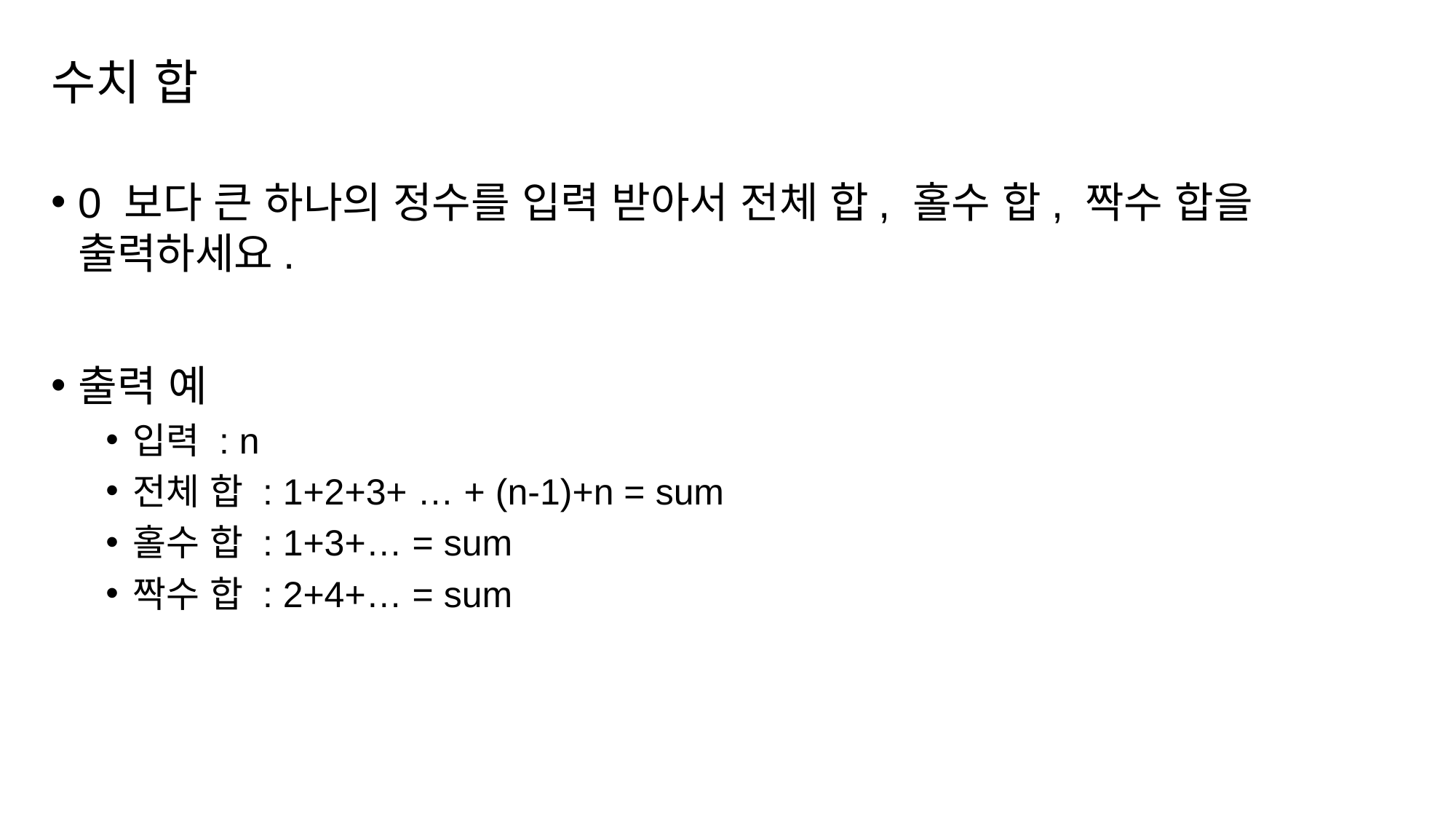

# 수치 합
0 보다 큰 하나의 정수를 입력 받아서 전체 합, 홀수 합, 짝수 합을 출력하세요.

출력 예
입력 : n
전체 합 : 1+2+3+ … + (n-1)+n = sum
홀수 합 : 1+3+… = sum
짝수 합 : 2+4+… = sum